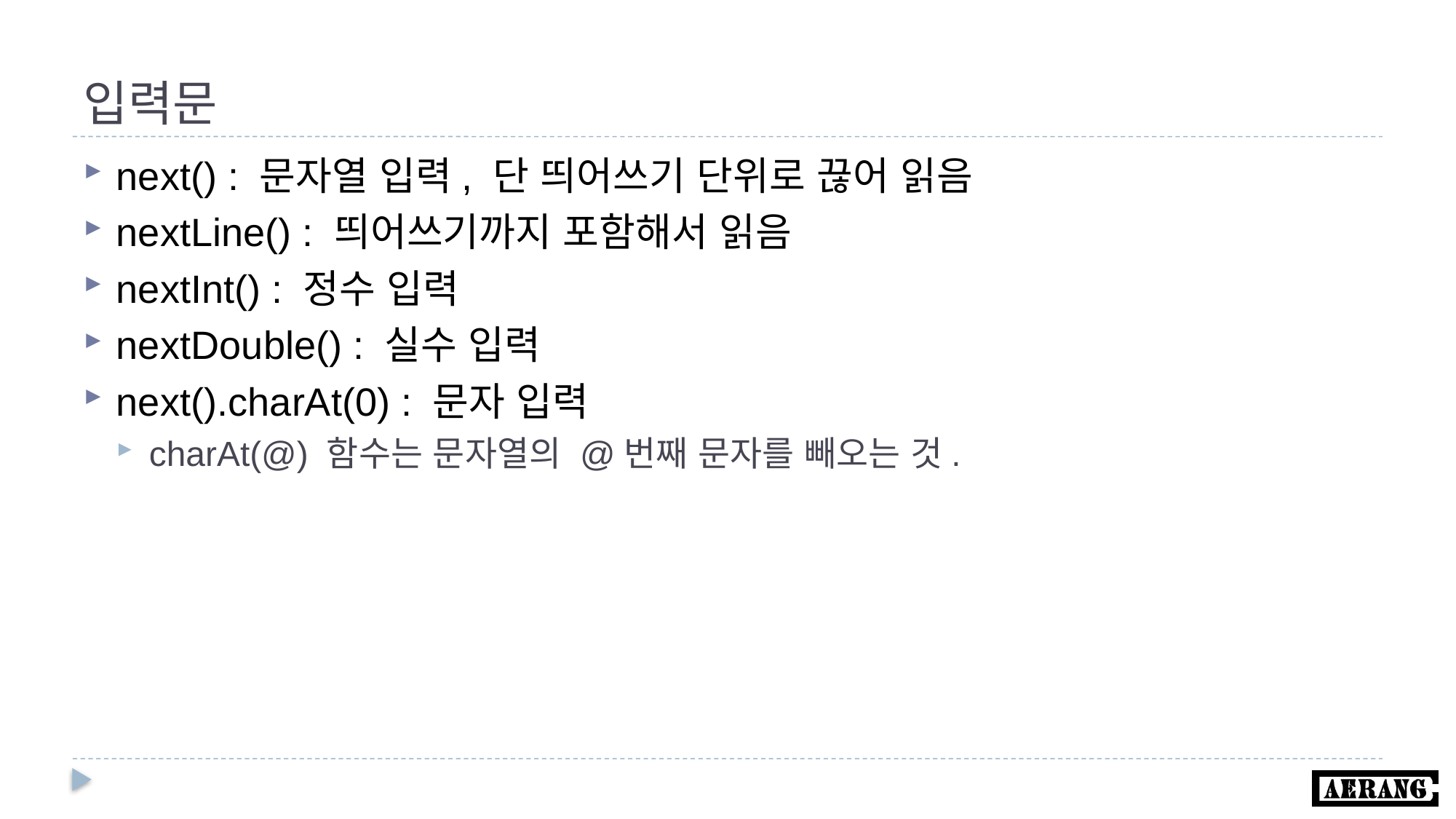

# 입력문
next() : 문자열 입력, 단 띄어쓰기 단위로 끊어 읽음
nextLine() : 띄어쓰기까지 포함해서 읽음
nextInt() : 정수 입력
nextDouble() : 실수 입력
next().charAt(0) : 문자 입력
charAt(@) 함수는 문자열의 @번째 문자를 빼오는 것.